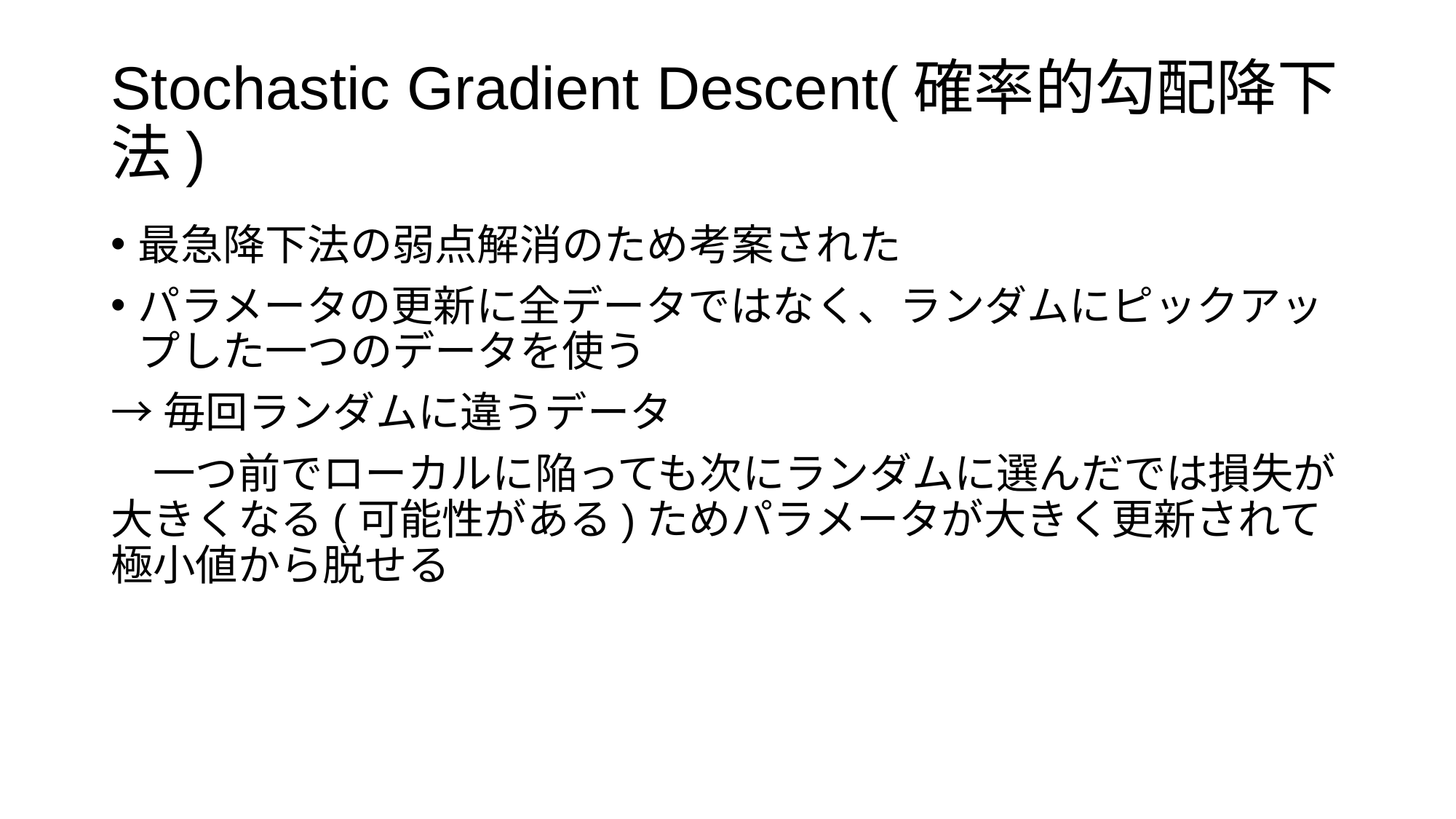

# Stochastic Gradient Descent(確率的勾配降下法)
最急降下法の弱点解消のため考案された
パラメータの更新に全データではなく、ランダムにピックアップした一つのデータを使う
→毎回ランダムに違うデータ
　一つ前でローカルに陥っても次にランダムに選んだでは損失が大きくなる(可能性がある)ためパラメータが大きく更新されて極小値から脱せる